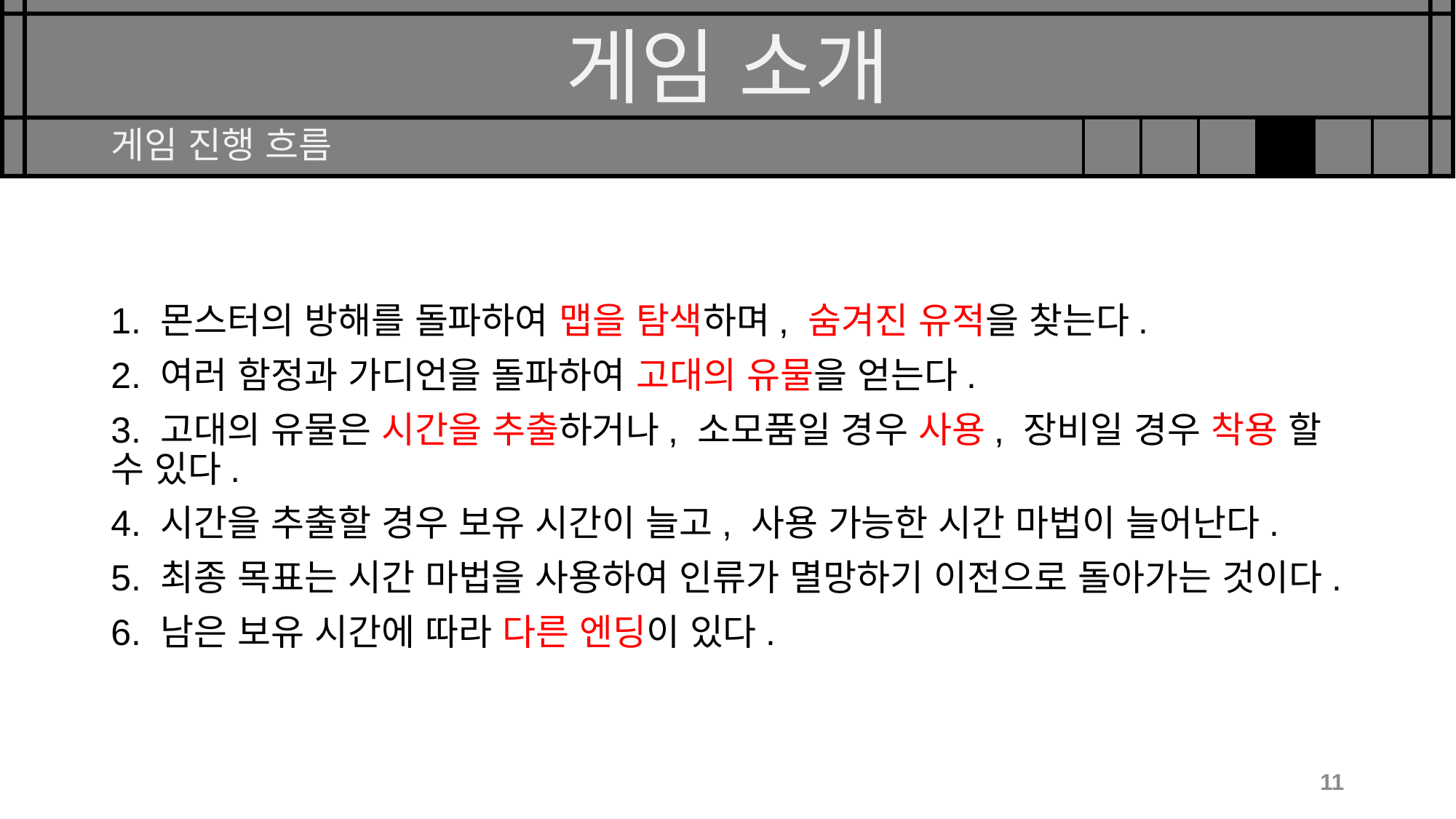

# 게임 소개
게임 진행 흐름
|  |  |  |  |  |  |
| --- | --- | --- | --- | --- | --- |
1. 몬스터의 방해를 돌파하여 맵을 탐색하며, 숨겨진 유적을 찾는다.
2. 여러 함정과 가디언을 돌파하여 고대의 유물을 얻는다.
3. 고대의 유물은 시간을 추출하거나, 소모품일 경우 사용, 장비일 경우 착용 할 수 있다.
4. 시간을 추출할 경우 보유 시간이 늘고, 사용 가능한 시간 마법이 늘어난다.
5. 최종 목표는 시간 마법을 사용하여 인류가 멸망하기 이전으로 돌아가는 것이다.
6. 남은 보유 시간에 따라 다른 엔딩이 있다.
11